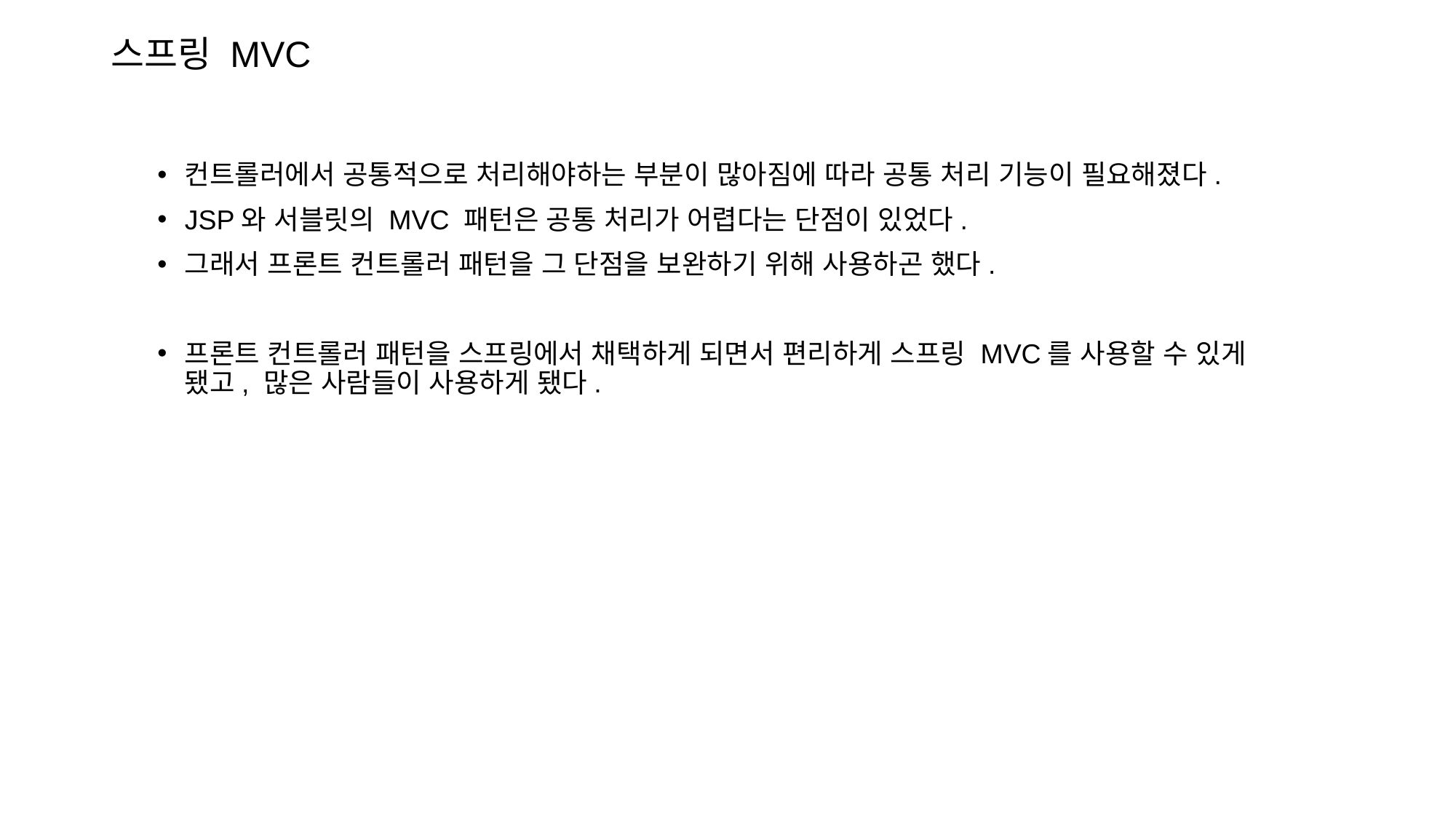

# 스프링 MVC
컨트롤러에서 공통적으로 처리해야하는 부분이 많아짐에 따라 공통 처리 기능이 필요해졌다.
JSP와 서블릿의 MVC 패턴은 공통 처리가 어렵다는 단점이 있었다.
그래서 프론트 컨트롤러 패턴을 그 단점을 보완하기 위해 사용하곤 했다.

프론트 컨트롤러 패턴을 스프링에서 채택하게 되면서 편리하게 스프링 MVC를 사용할 수 있게 됐고, 많은 사람들이 사용하게 됐다.